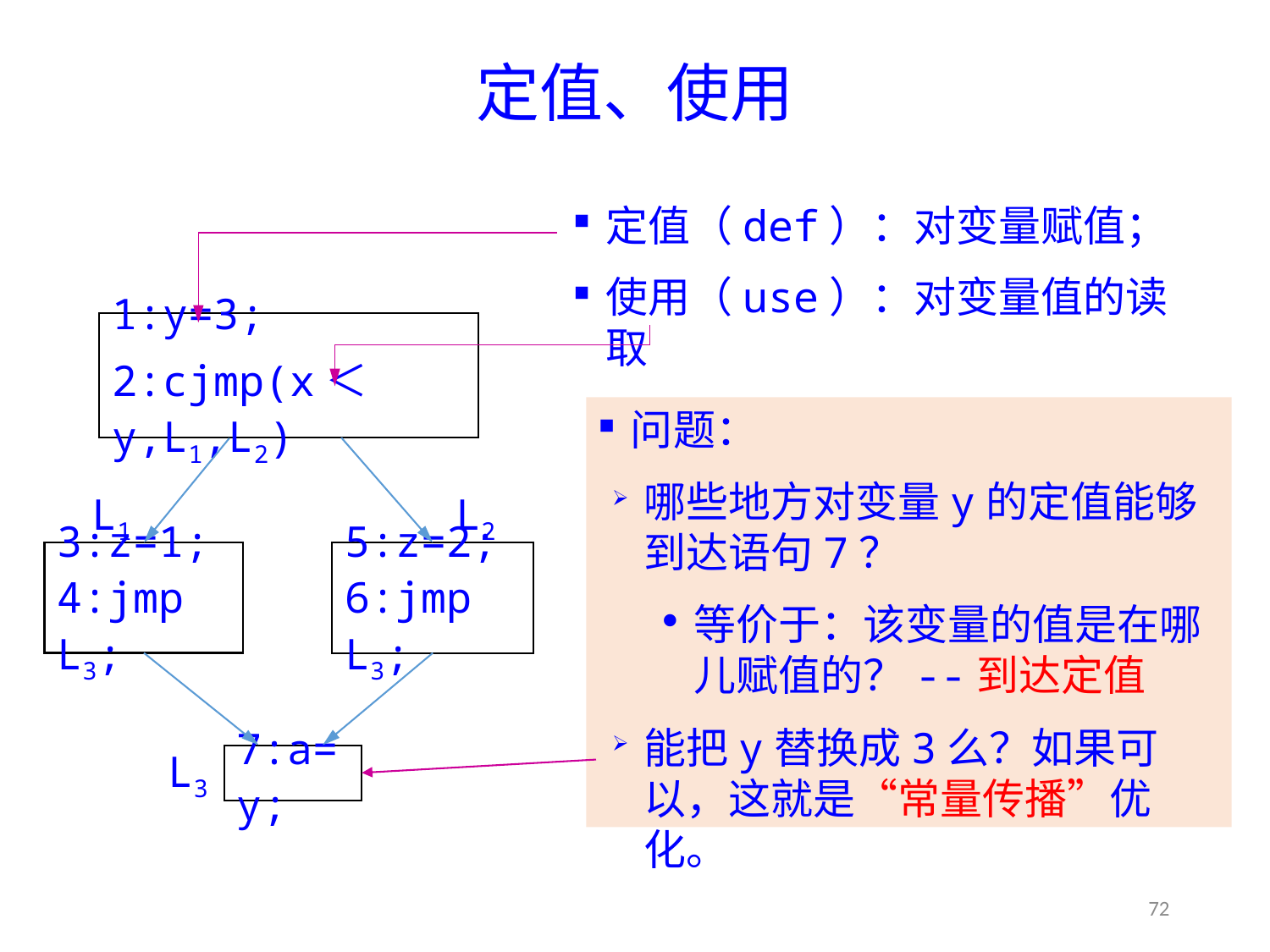

# 定值、使用
定值（def）：对变量赋值；
使用（use）：对变量值的读取

1:y=3;
2:cjmp(x＜y,L1,L2)
L1
L2
5:z=2;
6:jmp L3;
3:z=1;
4:jmp L3;
L3
7:a=y;

问题：
哪些地方对变量y的定值能够到达语句7？
等价于：该变量的值是在哪儿赋值的？--到达定值
能把y替换成3么？如果可以，这就是“常量传播”优化。
72